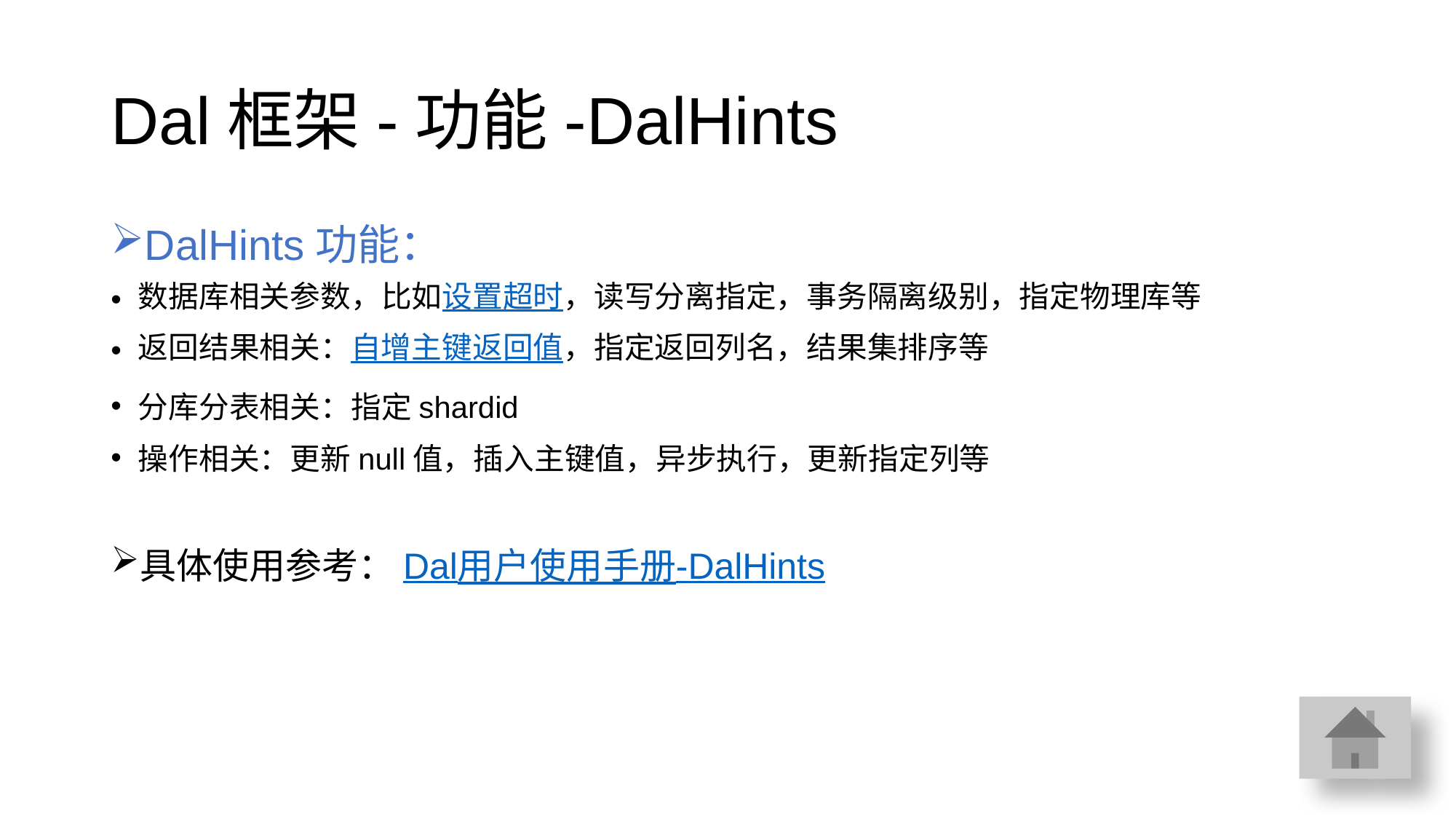

# Dal框架-功能-DalHints
DalHints功能：
数据库相关参数，比如设置超时，读写分离指定，事务隔离级别，指定物理库等
返回结果相关：自增主键返回值，指定返回列名，结果集排序等
分库分表相关：指定shardid
操作相关：更新null值，插入主键值，异步执行，更新指定列等

具体使用参考：Dal用户使用手册-DalHints